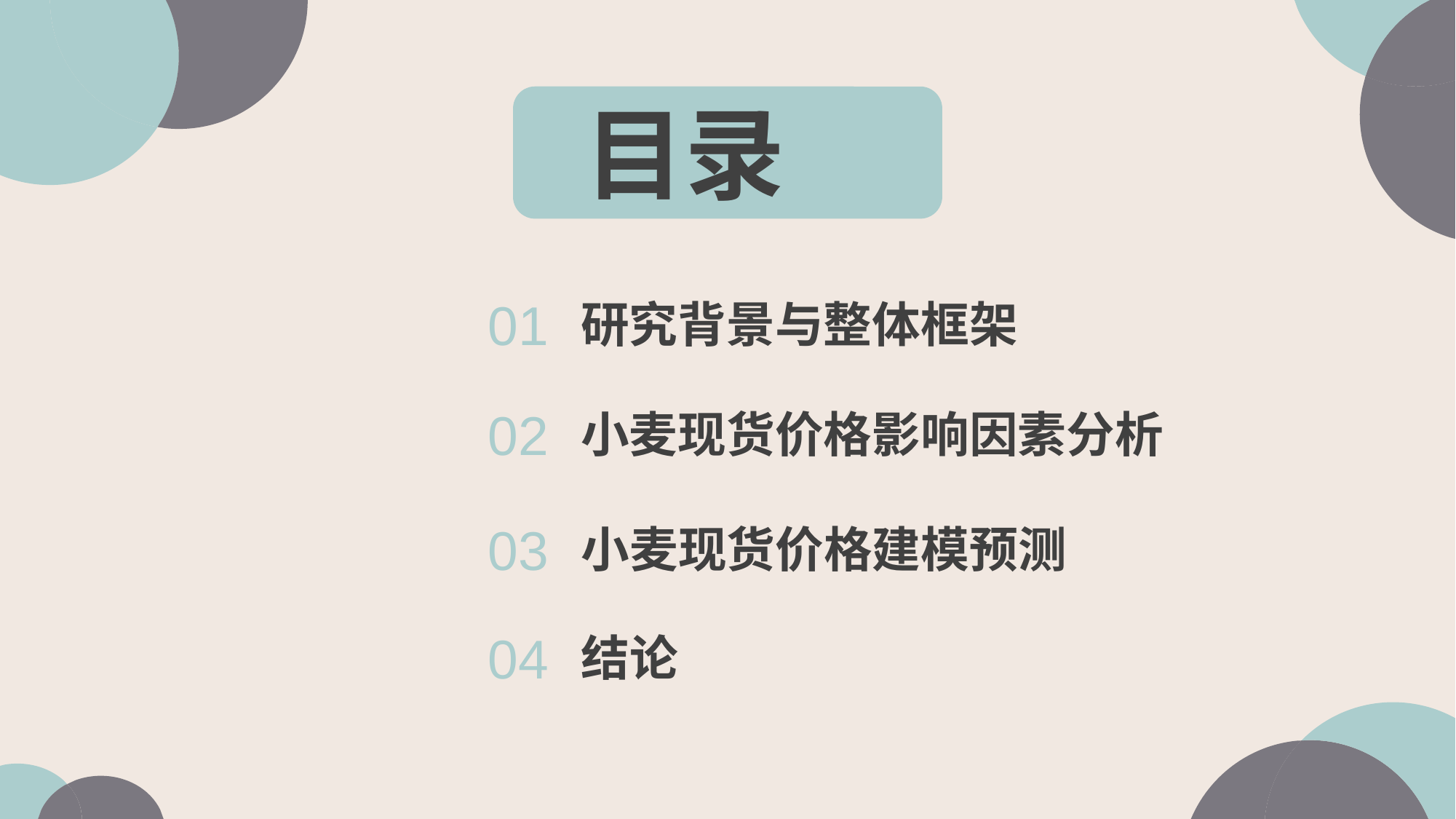

目录

01
研究背景与整体框架
02
小麦现货价格影响因素分析
03
小麦现货价格建模预测
04
结论